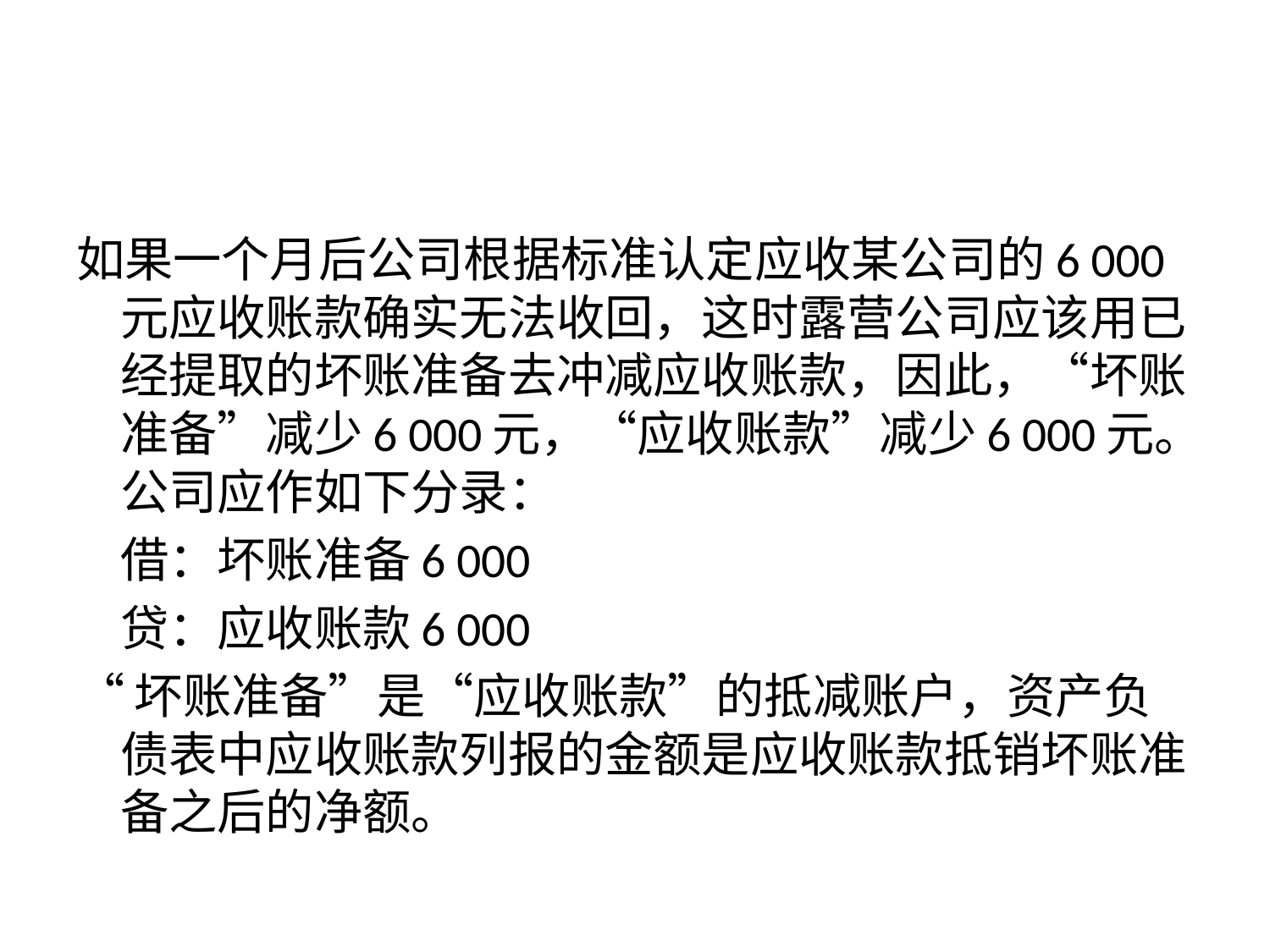

#
如果一个月后公司根据标准认定应收某公司的6 000元应收账款确实无法收回，这时露营公司应该用已经提取的坏账准备去冲减应收账款，因此，“坏账准备”减少6 000元，“应收账款”减少6 000元。公司应作如下分录：
	借：坏账准备6 000
		贷：应收账款6 000
“坏账准备”是“应收账款”的抵减账户，资产负债表中应收账款列报的金额是应收账款抵销坏账准备之后的净额。